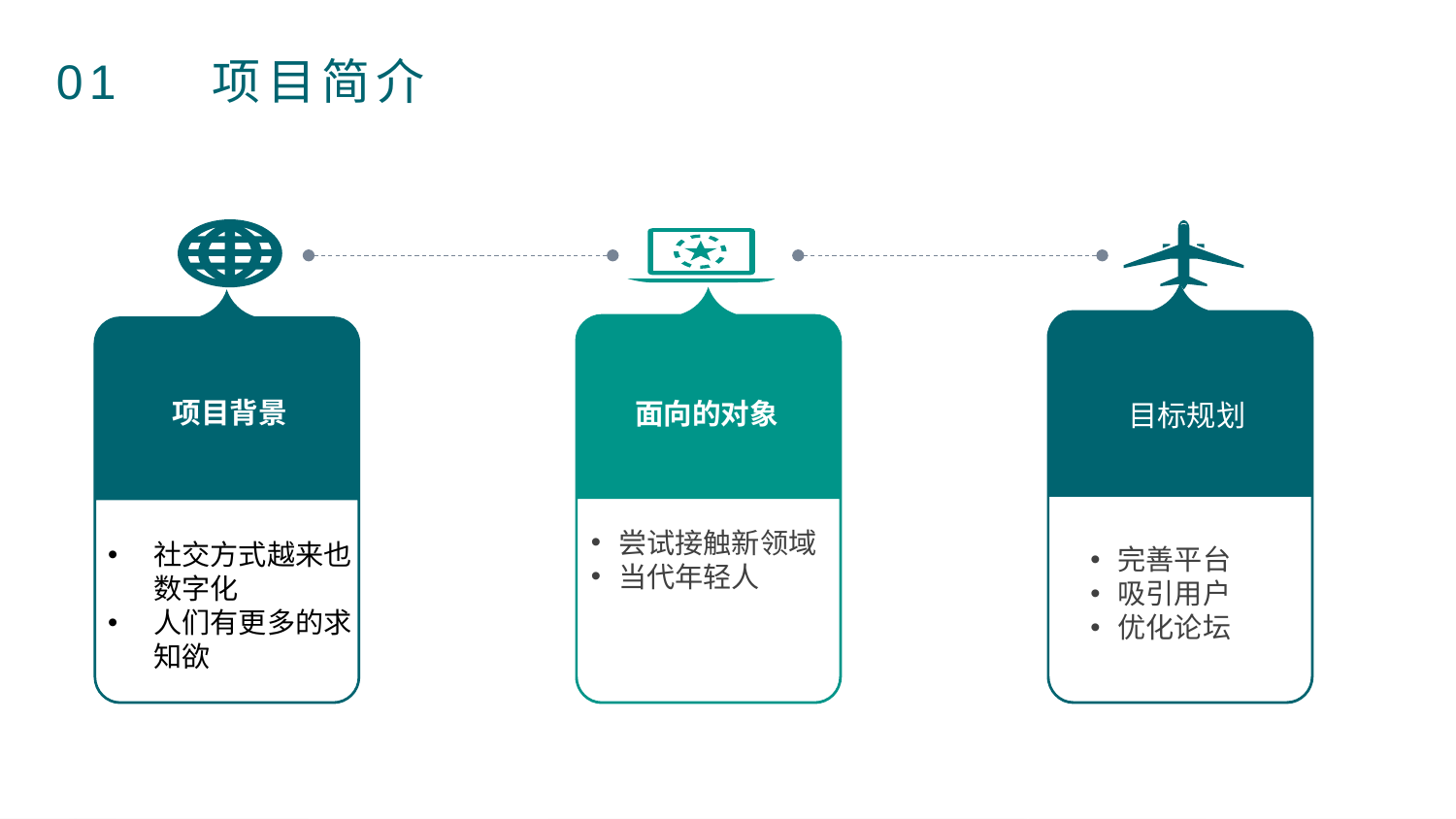

01    项目简介

尝试接触新领域

有意愿使用网络进行交友

当代年轻人

目标规划

面向的对象

项目背景
尝试接触新领域
当代年轻人

社交方式越来也数字化
人们有更多的求知欲
完善平台
吸引用户
优化论坛